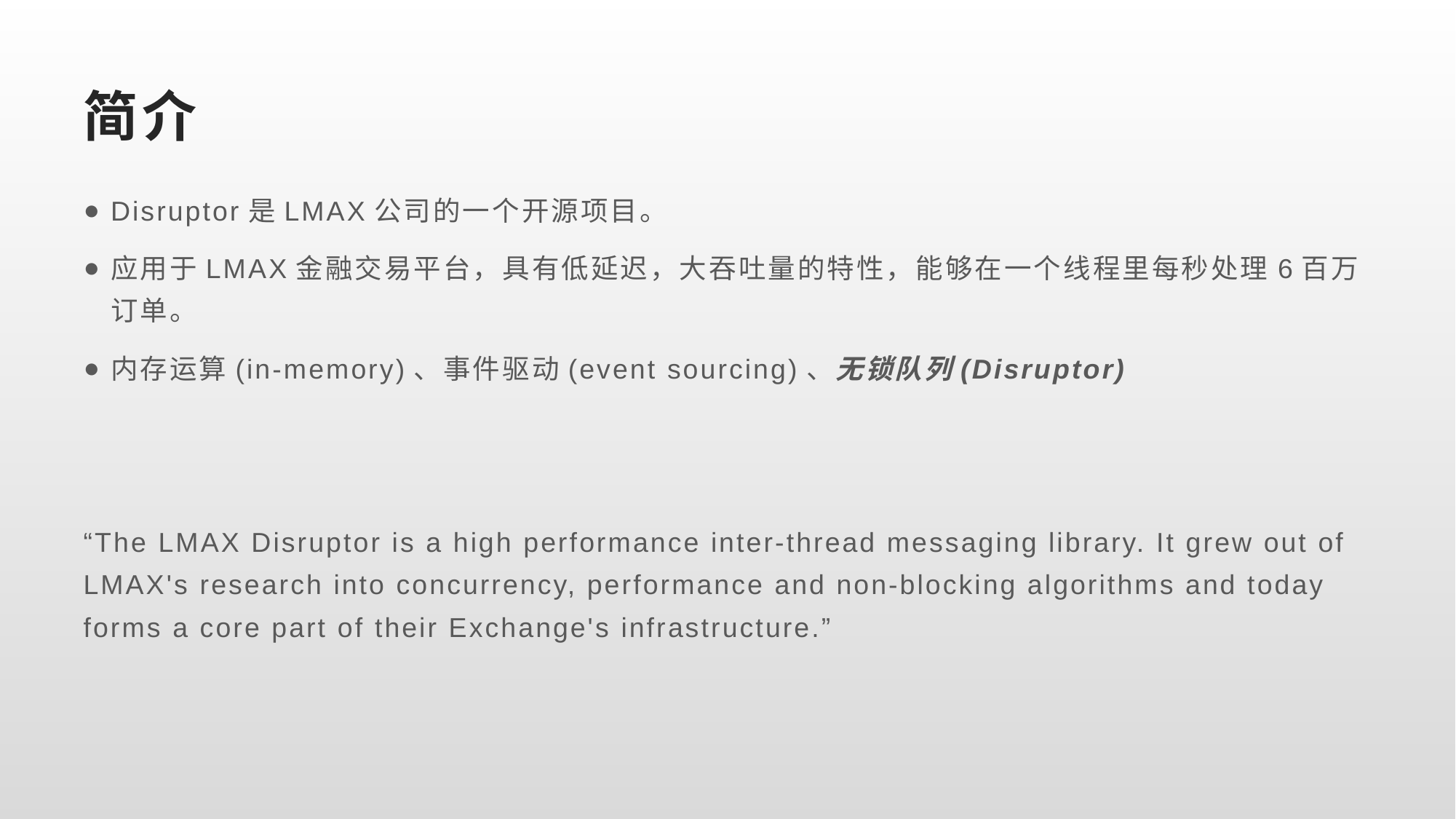

# 简介
Disruptor是LMAX公司的一个开源项目。
应用于LMAX金融交易平台，具有低延迟，大吞吐量的特性，能够在一个线程里每秒处理6百万订单。
内存运算(in-memory)、事件驱动(event sourcing)、无锁队列(Disruptor)

“The LMAX Disruptor is a high performance inter-thread messaging library. It grew out of LMAX's research into concurrency, performance and non-blocking algorithms and today forms a core part of their Exchange's infrastructure.”